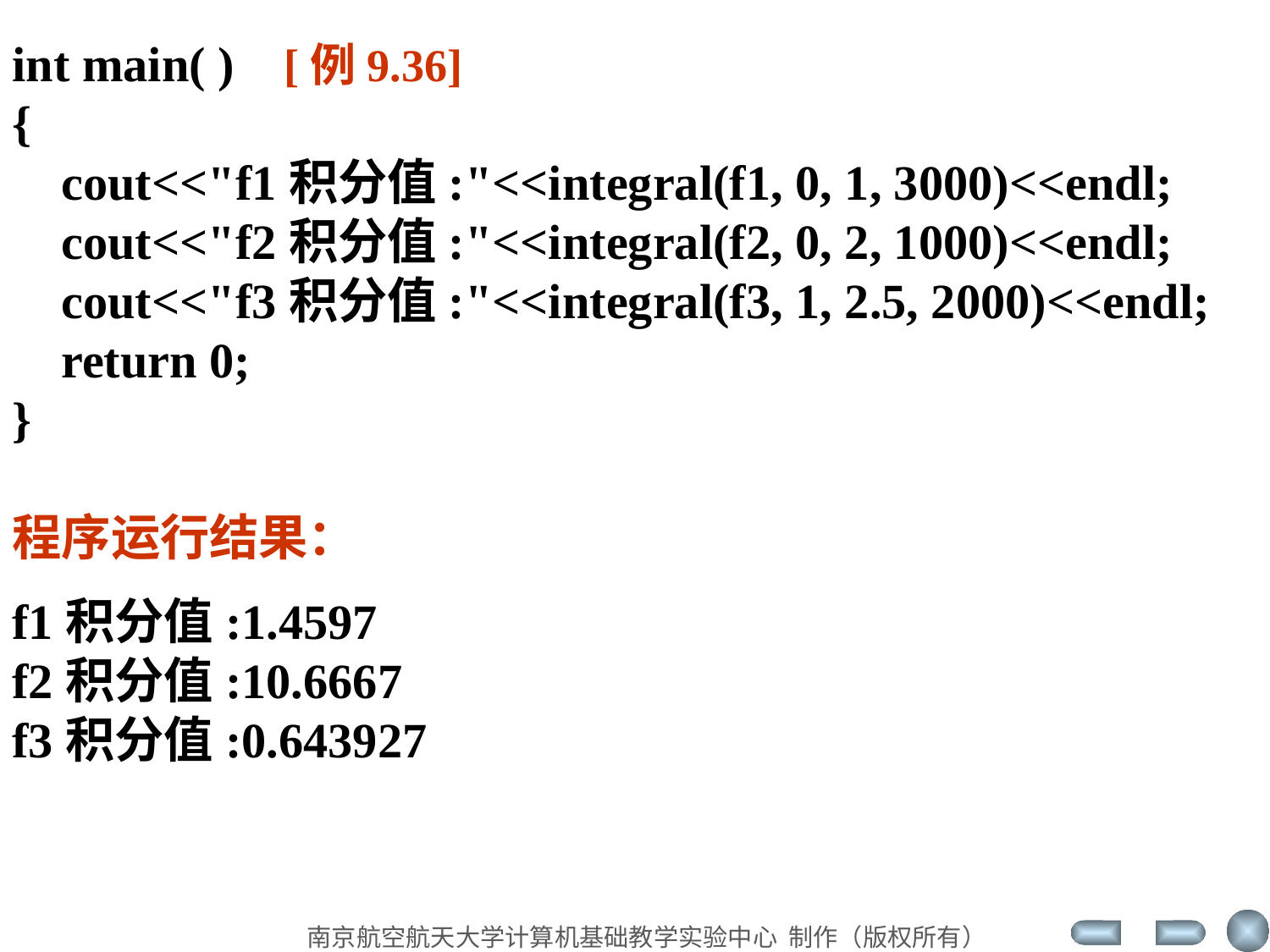

int main( )    [例9.36]
{
    cout<<"f1积分值:"<<integral(f1, 0, 1, 3000)<<endl;
    cout<<"f2积分值:"<<integral(f2, 0, 2, 1000)<<endl;
    cout<<"f3积分值:"<<integral(f3, 1, 2.5, 2000)<<endl;
    return 0;
}

程序运行结果：
f1积分值:1.4597
f2积分值:10.6667
f3积分值:0.643927